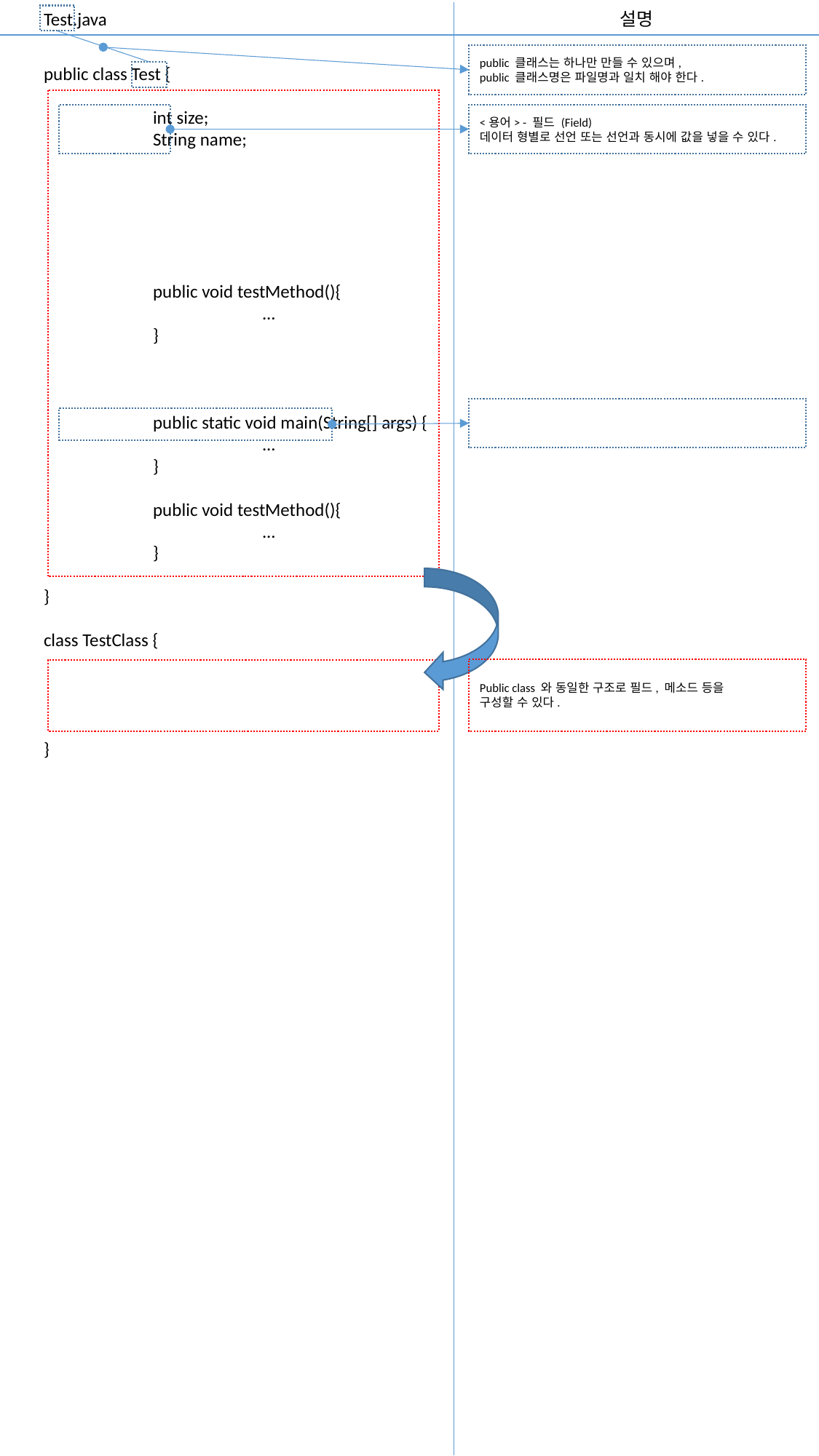

설명
Test.java

public class Test {

	int size;
	String name;

	public void testMethod(){
		...
	}

	public static void main(String[] args) {
		...
	}

	public void testMethod(){
		...
	}

}

class TestClass {

}
public 클래스는 하나만 만들 수 있으며,
public 클래스명은 파일명과 일치 해야 한다.

<용어> - 필드 (Field)
데이터 형별로 선언 또는 선언과 동시에 값을 넣을 수 있다.

Public class 와 동일한 구조로 필드, 메소드 등을
구성할 수 있다.